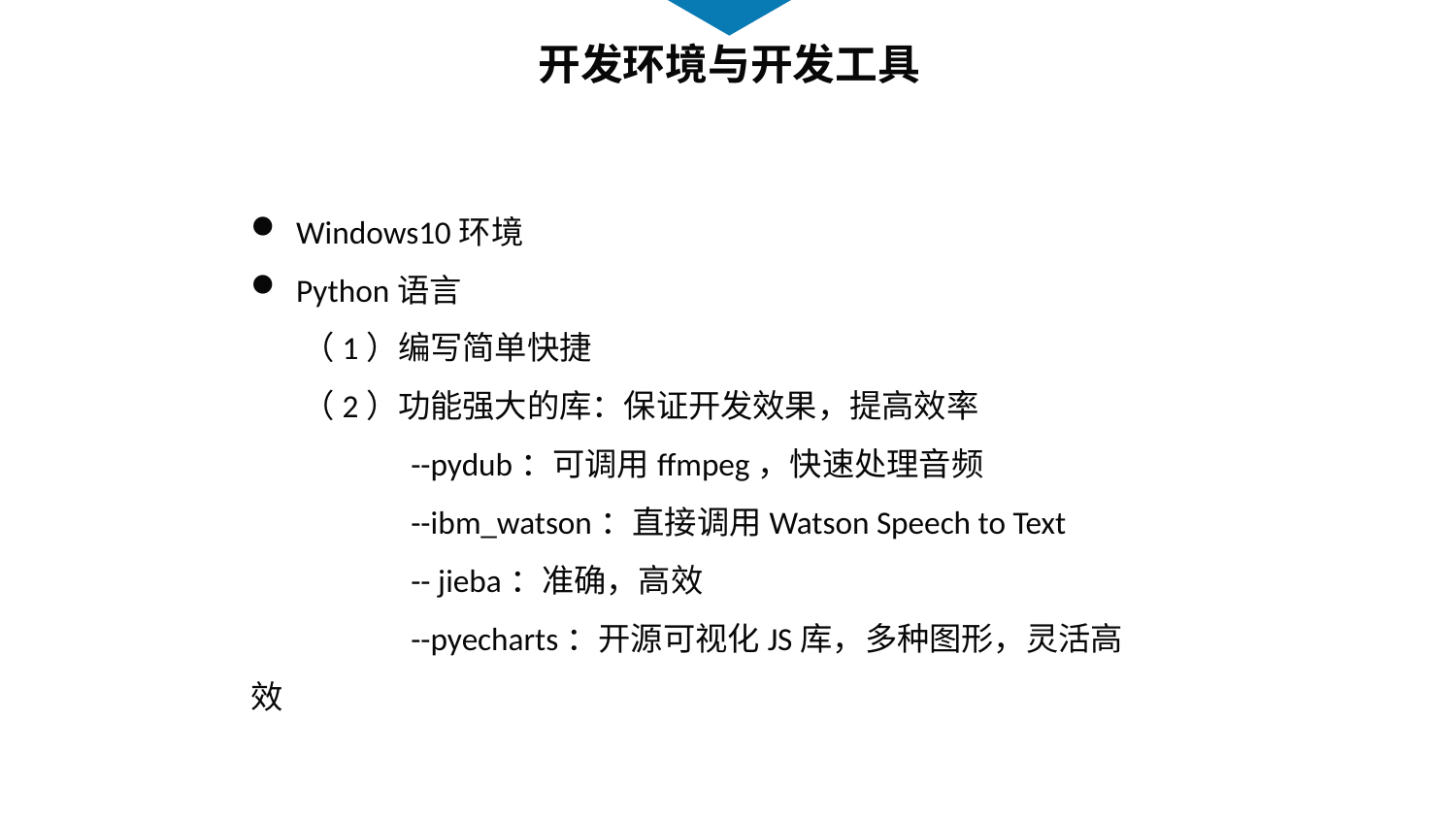

开发环境与开发工具
Windows10环境
Python语言
      （1）编写简单快捷
      （2）功能强大的库：保证开发效果，提高效率
	  --pydub：可调用ffmpeg，快速处理音频
	  --ibm_watson：直接调用Watson Speech to Text
	  -- jieba：准确，高效
	  --pyecharts：开源可视化JS库，多种图形，灵活高效